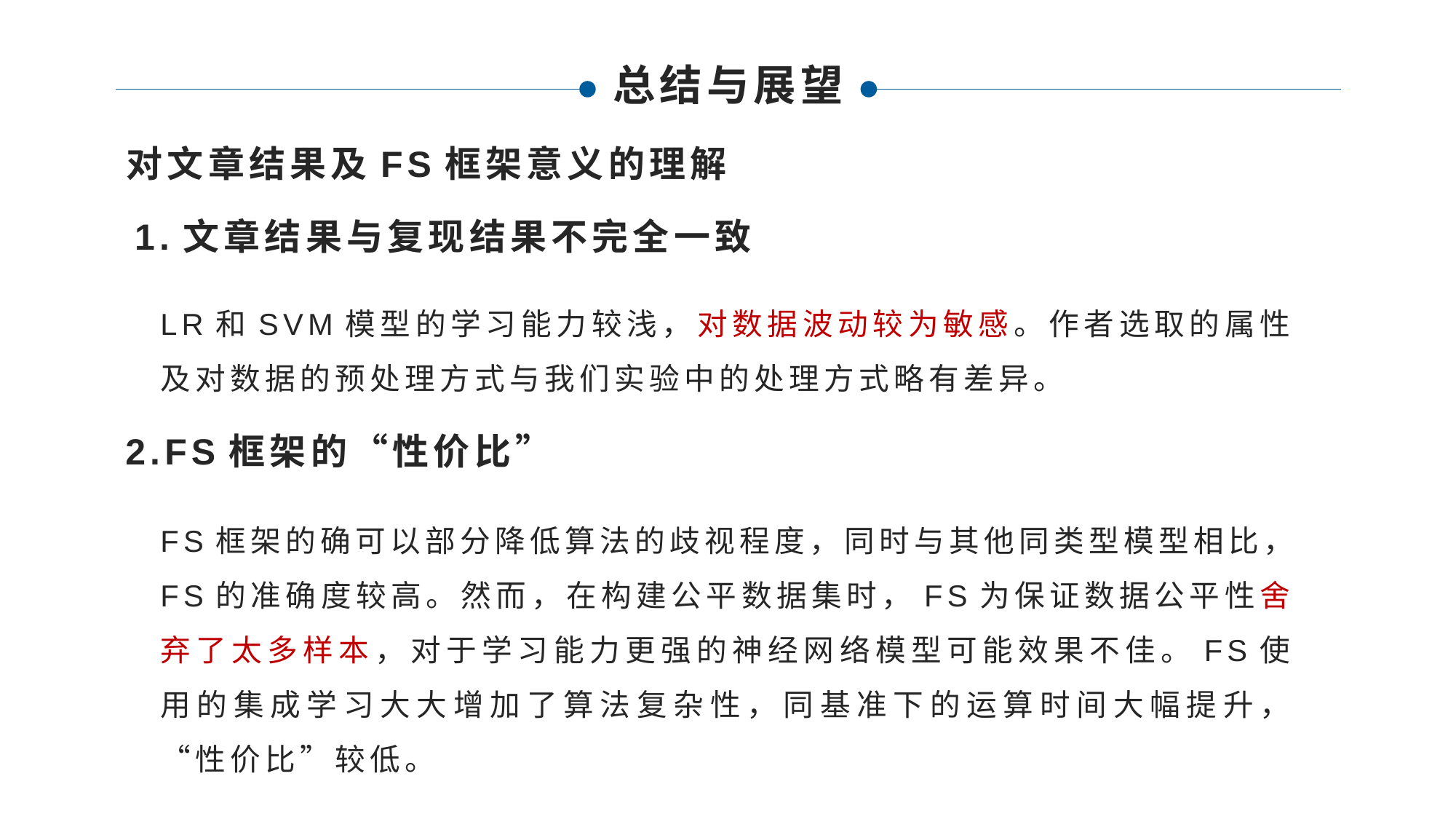

总结与展望

对文章结果及FS框架意义的理解
1.文章结果与复现结果不完全一致
LR和SVM模型的学习能力较浅，对数据波动较为敏感。作者选取的属性及对数据的预处理方式与我们实验中的处理方式略有差异。
2.FS框架的“性价比”
FS框架的确可以部分降低算法的歧视程度，同时与其他同类型模型相比，FS的准确度较高。然而，在构建公平数据集时，FS为保证数据公平性舍弃了太多样本，对于学习能力更强的神经网络模型可能效果不佳。FS使用的集成学习大大增加了算法复杂性，同基准下的运算时间大幅提升，“性价比”较低。